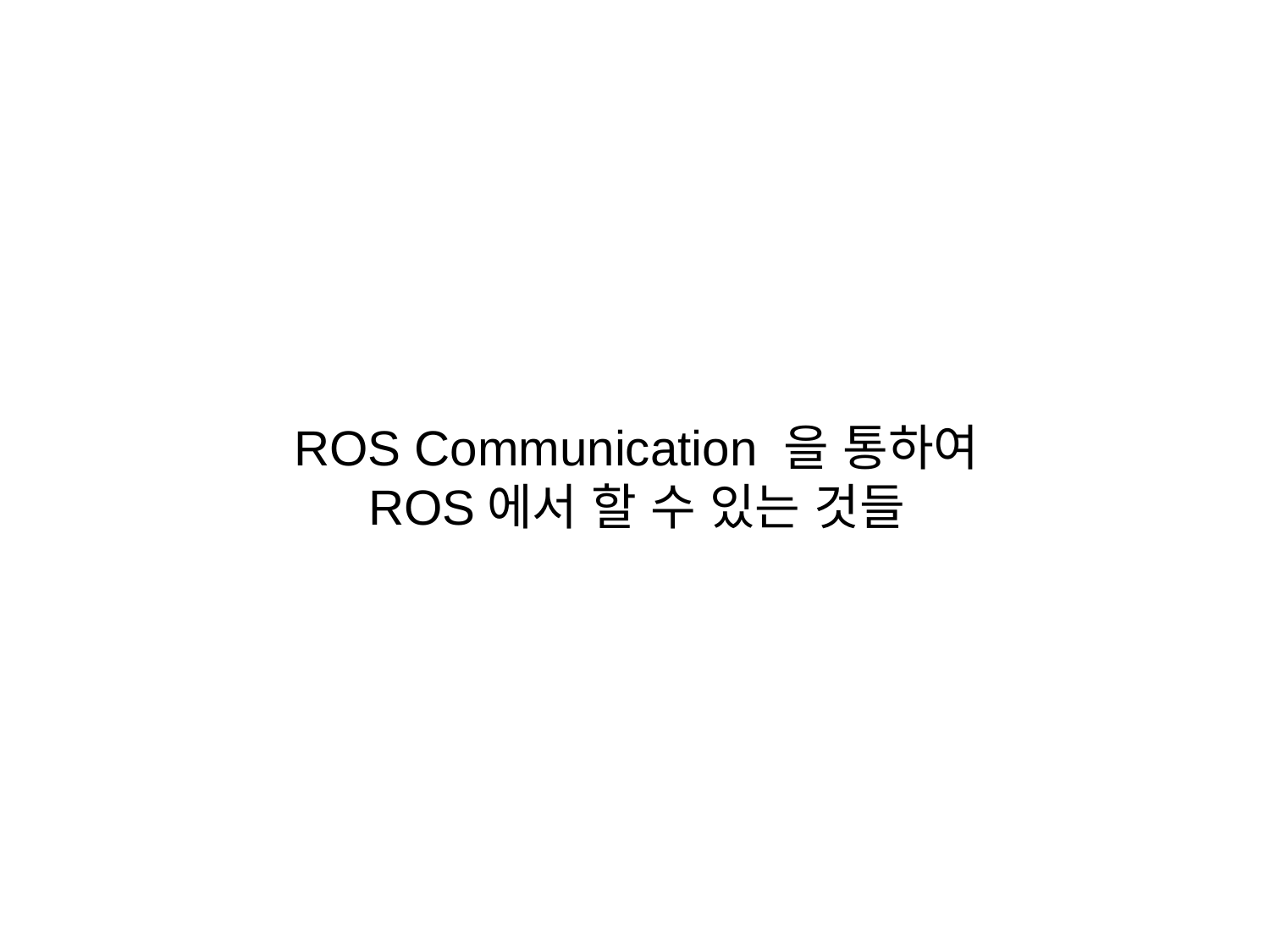

ROS Communication 을 통하여
ROS에서 할 수 있는 것들